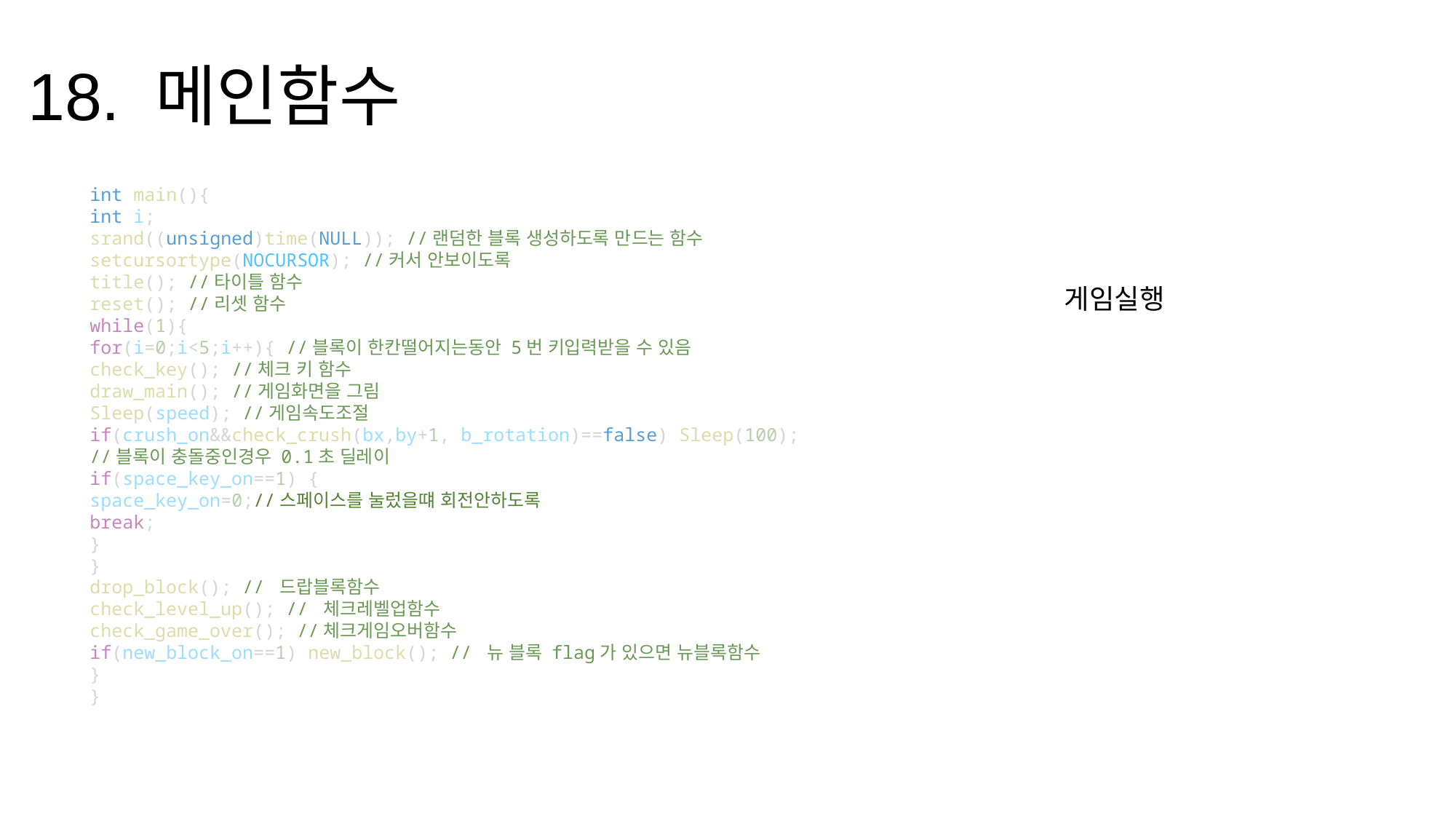

# 18. 메인함수
int main(){
int i;
srand((unsigned)time(NULL)); //랜덤한 블록 생성하도록 만드는 함수
setcursortype(NOCURSOR); //커서 안보이도록
title(); //타이틀 함수
reset(); //리셋 함수
while(1){
for(i=0;i<5;i++){ //블록이 한칸떨어지는동안 5번 키입력받을 수 있음
check_key(); //체크 키 함수
draw_main(); //게임화면을 그림
Sleep(speed); //게임속도조절
if(crush_on&&check_crush(bx,by+1, b_rotation)==false) Sleep(100);
//블록이 충돌중인경우 0.1초 딜레이
if(space_key_on==1) {
space_key_on=0;//스페이스를 눌렀을떄 회전안하도록
break;
}
}
drop_block(); // 드랍블록함수
check_level_up(); // 체크레벨업함수
check_game_over(); //체크게임오버함수
if(new_block_on==1) new_block(); // 뉴 블록 flag가 있으면 뉴블록함수
}
}
게임실행